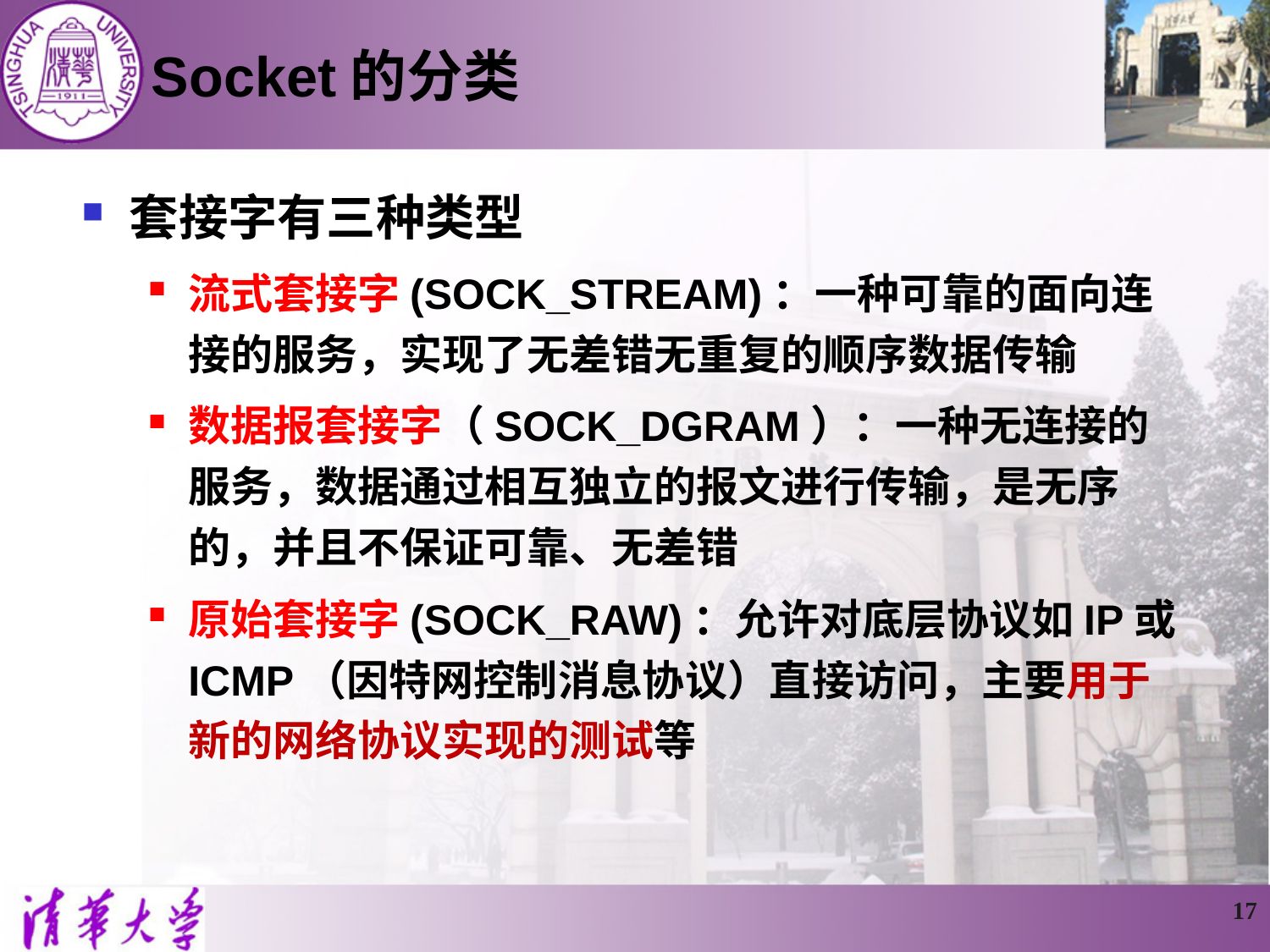

Socket的分类
套接字有三种类型
流式套接字(SOCK_STREAM)：一种可靠的面向连接的服务，实现了无差错无重复的顺序数据传输
数据报套接字（SOCK_DGRAM）：一种无连接的服务，数据通过相互独立的报文进行传输，是无序的，并且不保证可靠、无差错
原始套接字(SOCK_RAW)：允许对底层协议如IP或ICMP（因特网控制消息协议）直接访问，主要用于新的网络协议实现的测试等
17